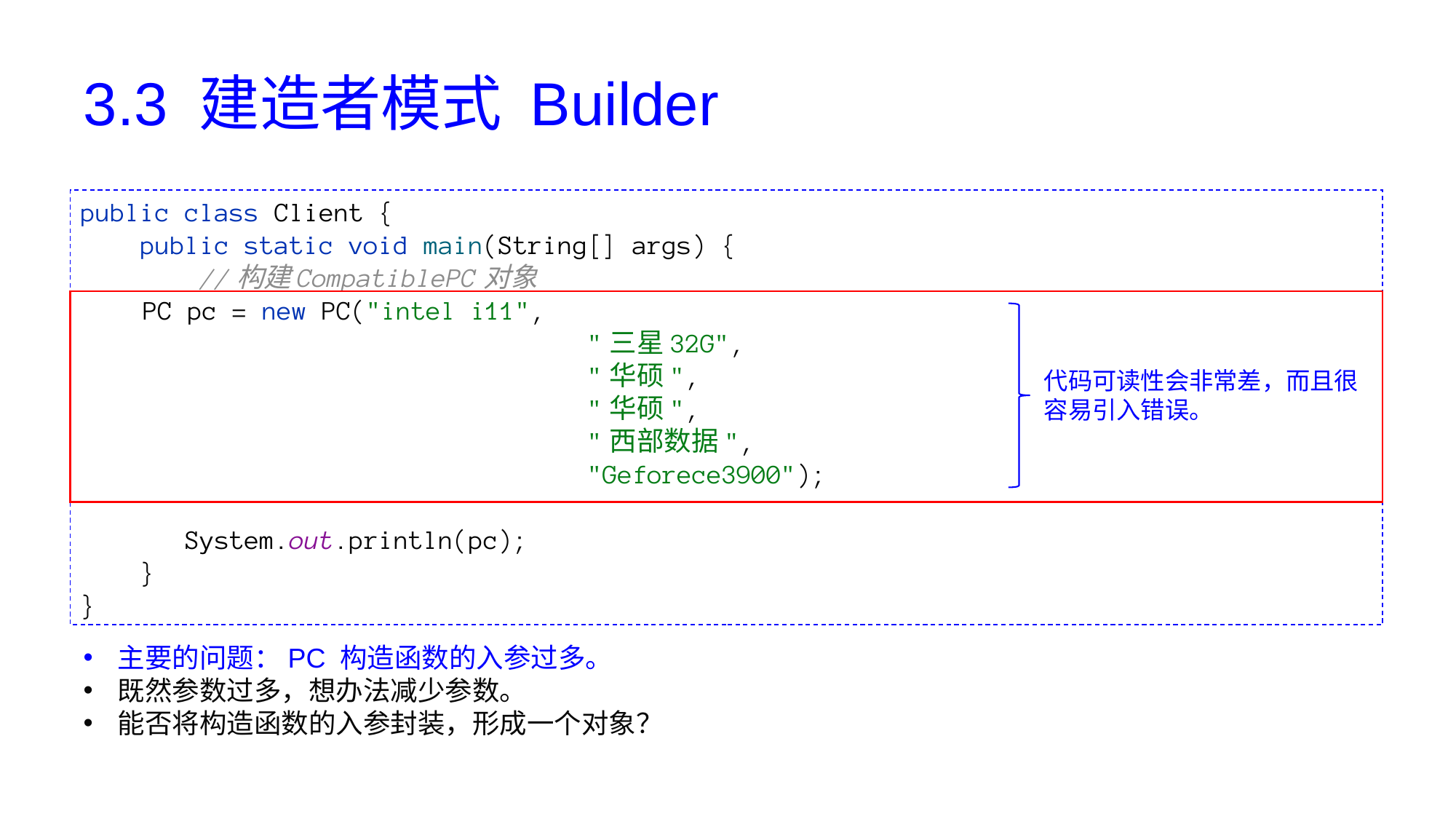

# 3.3 建造者模式 Builder
public class Client {
    public static void main(String[] args) {
        //构建CompatiblePC对象
         PC pc = new PC("intel i11",
                                  "三星32G",
                                  "华硕",
                                  "华硕",
                                  "西部数据",
                                  "Geforece3900");
       System.out.println(pc);
    }
}

代码可读性会非常差，而且很容易引入错误。
主要的问题：PC 构造函数的入参过多。
既然参数过多，想办法减少参数。
能否将构造函数的入参封装，形成一个对象？
32